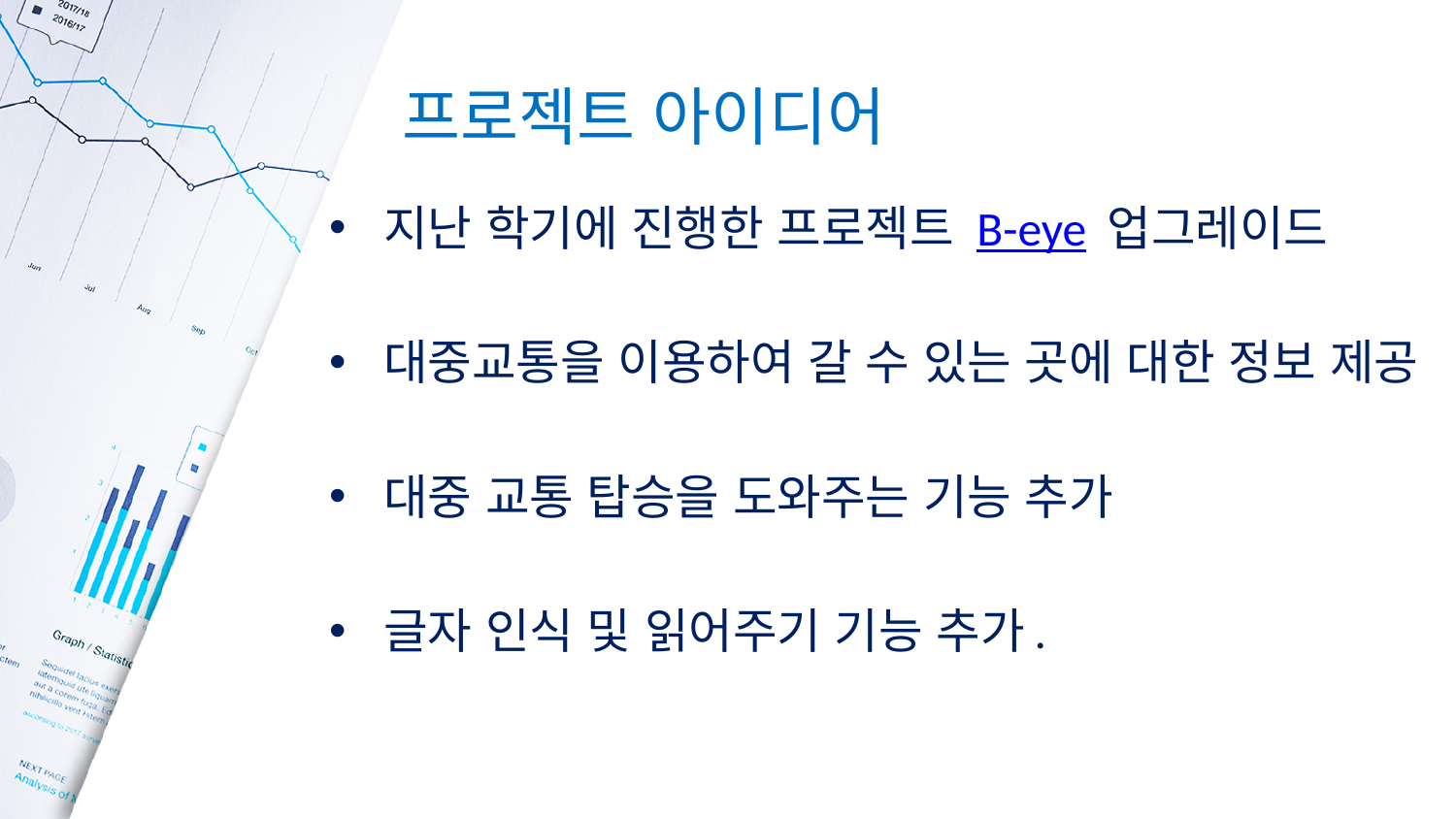

# 프로젝트 아이디어
지난 학기에 진행한 프로젝트 B-eye 업그레이드

대중교통을 이용하여 갈 수 있는 곳에 대한 정보 제공

대중 교통 탑승을 도와주는 기능 추가

글자 인식 및 읽어주기 기능 추가.